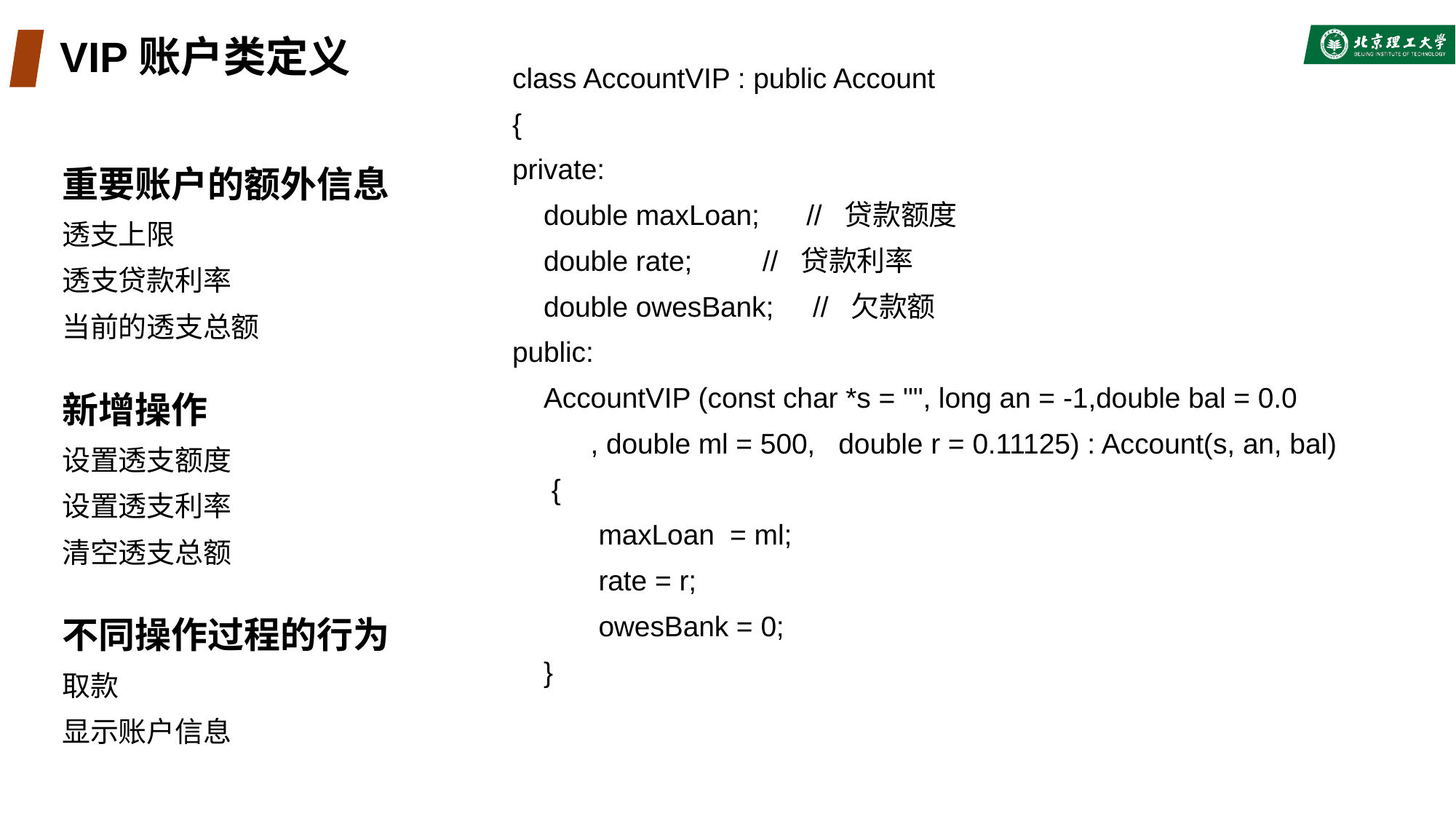

# VIP账户类定义
class AccountVIP : public Account
{
private:
    double maxLoan;      //  贷款额度
    double rate;         //  贷款利率
    double owesBank;     //  欠款额
public:
    AccountVIP (const char *s = "", long an = -1,double bal = 0.0
          , double ml = 500,   double r = 0.11125) : Account(s, an, bal)
     {
           maxLoan  = ml;
           rate = r;
           owesBank = 0;
    }

重要账户的额外信息
透支上限
透支贷款利率
当前的透支总额

新增操作
设置透支额度
设置透支利率
清空透支总额

不同操作过程的行为
取款
显示账户信息